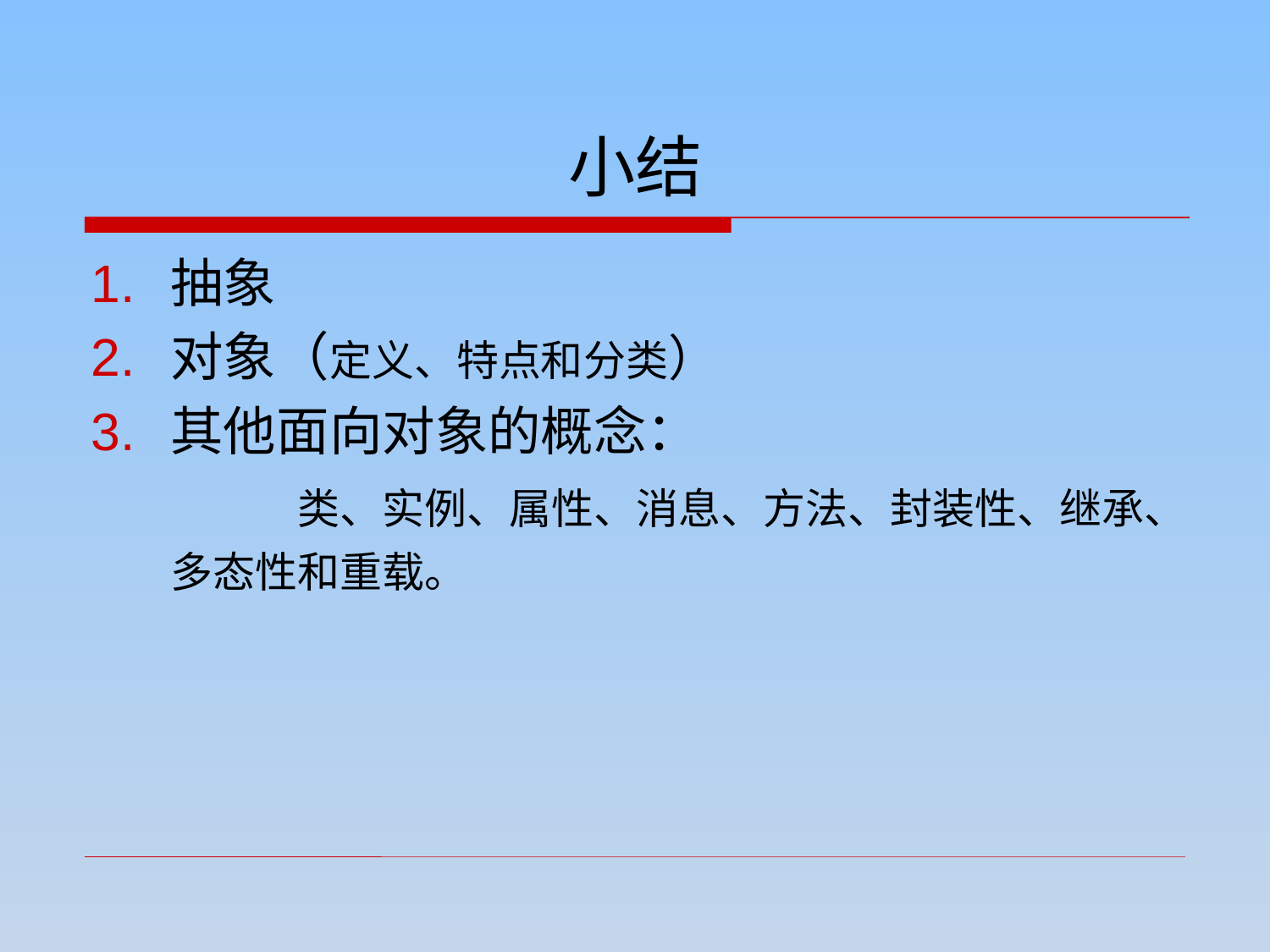

小结
抽象
对象（定义、特点和分类）
其他面向对象的概念：
		类、实例、属性、消息、方法、封装性、继承、多态性和重载。